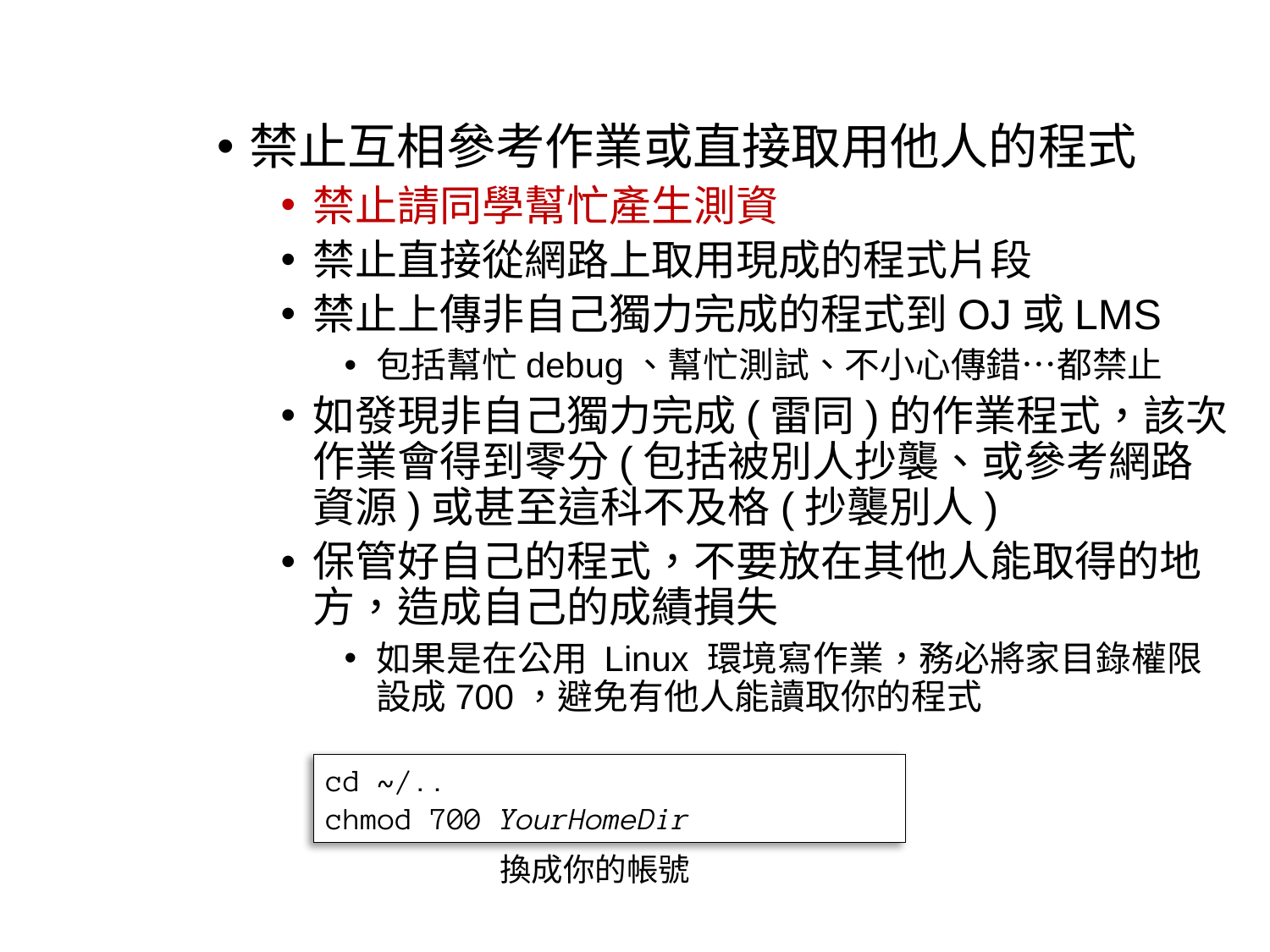

禁止互相參考作業或直接取用他人的程式
禁止請同學幫忙產生測資
禁止直接從網路上取用現成的程式片段
禁止上傳非自己獨力完成的程式到OJ或LMS
包括幫忙debug、幫忙測試、不小心傳錯…都禁止
如發現非自己獨力完成(雷同)的作業程式，該次作業會得到零分(包括被別人抄襲、或參考網路資源)或甚至這科不及格(抄襲別人)
保管好自己的程式，不要放在其他人能取得的地方，造成自己的成績損失
如果是在公用 Linux 環境寫作業，務必將家目錄權限設成700，避免有他人能讀取你的程式

cd ~/..
chmod 700 YourHomeDir
換成你的帳號